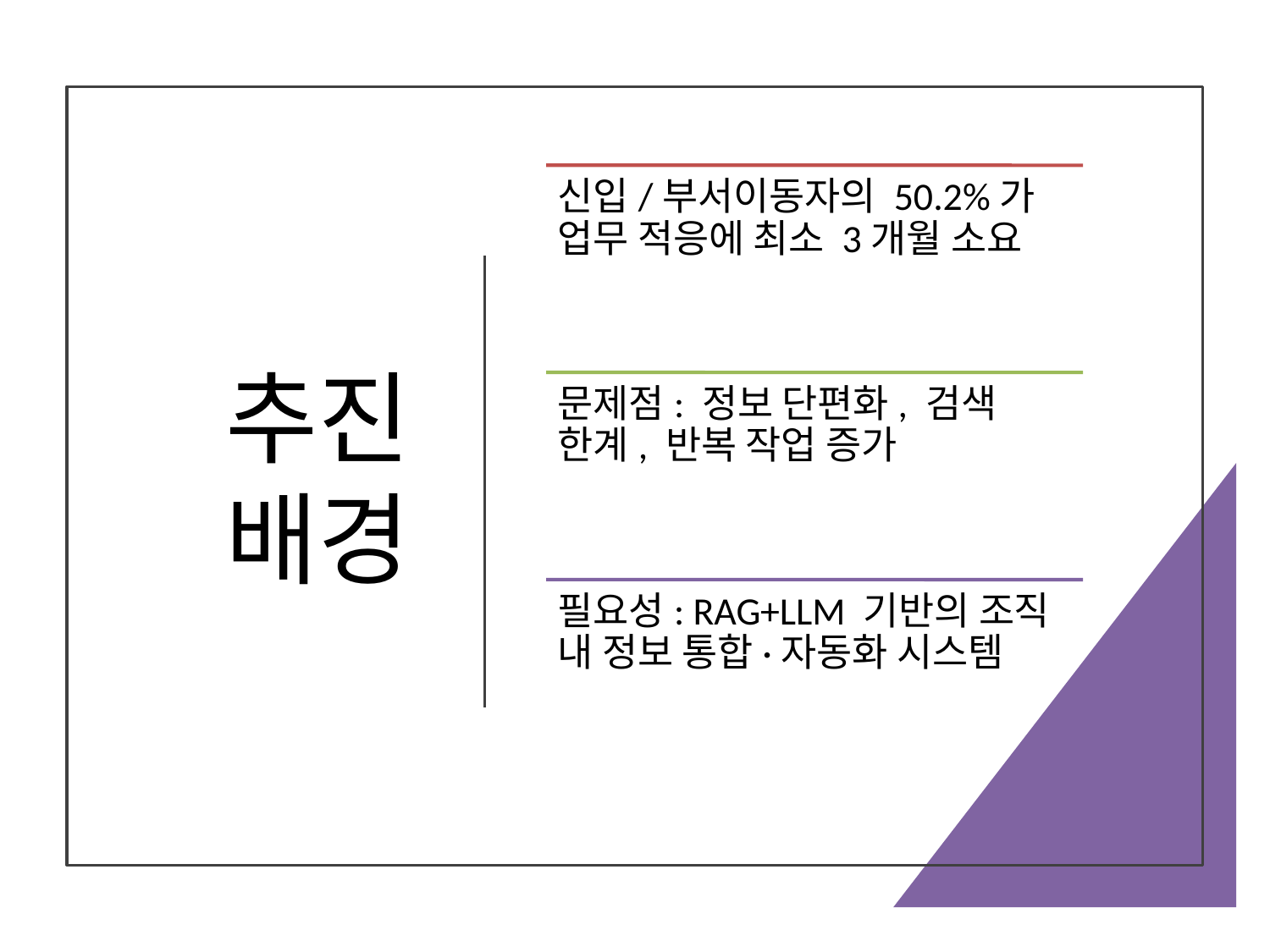

# 추진 배경
신입/부서이동자의 50.2%가 업무 적응에 최소 3개월 소요
문제점: 정보 단편화, 검색 한계, 반복 작업 증가
필요성: RAG+LLM 기반의 조직 내 정보 통합·자동화 시스템